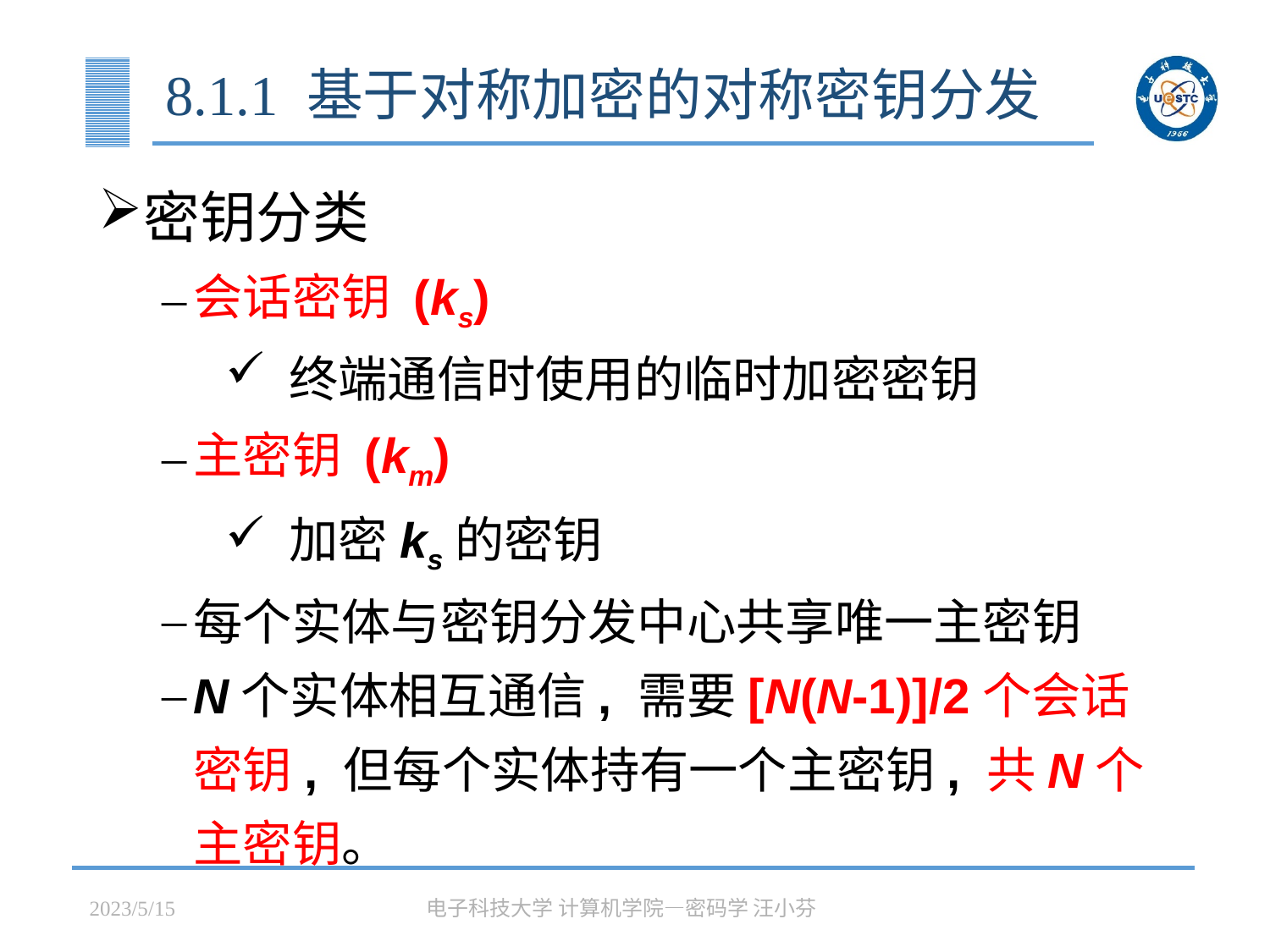

# 8.1.1 基于对称加密的对称密钥分发
密钥分类
会话密钥 (ks)
 终端通信时使用的临时加密密钥
主密钥 (km)
 加密ks的密钥
每个实体与密钥分发中心共享唯一主密钥
N个实体相互通信, 需要[N(N-1)]/2个会话密钥, 但每个实体持有一个主密钥, 共N个主密钥。
2023/5/15
电子科技大学 计算机学院—密码学 汪小芬